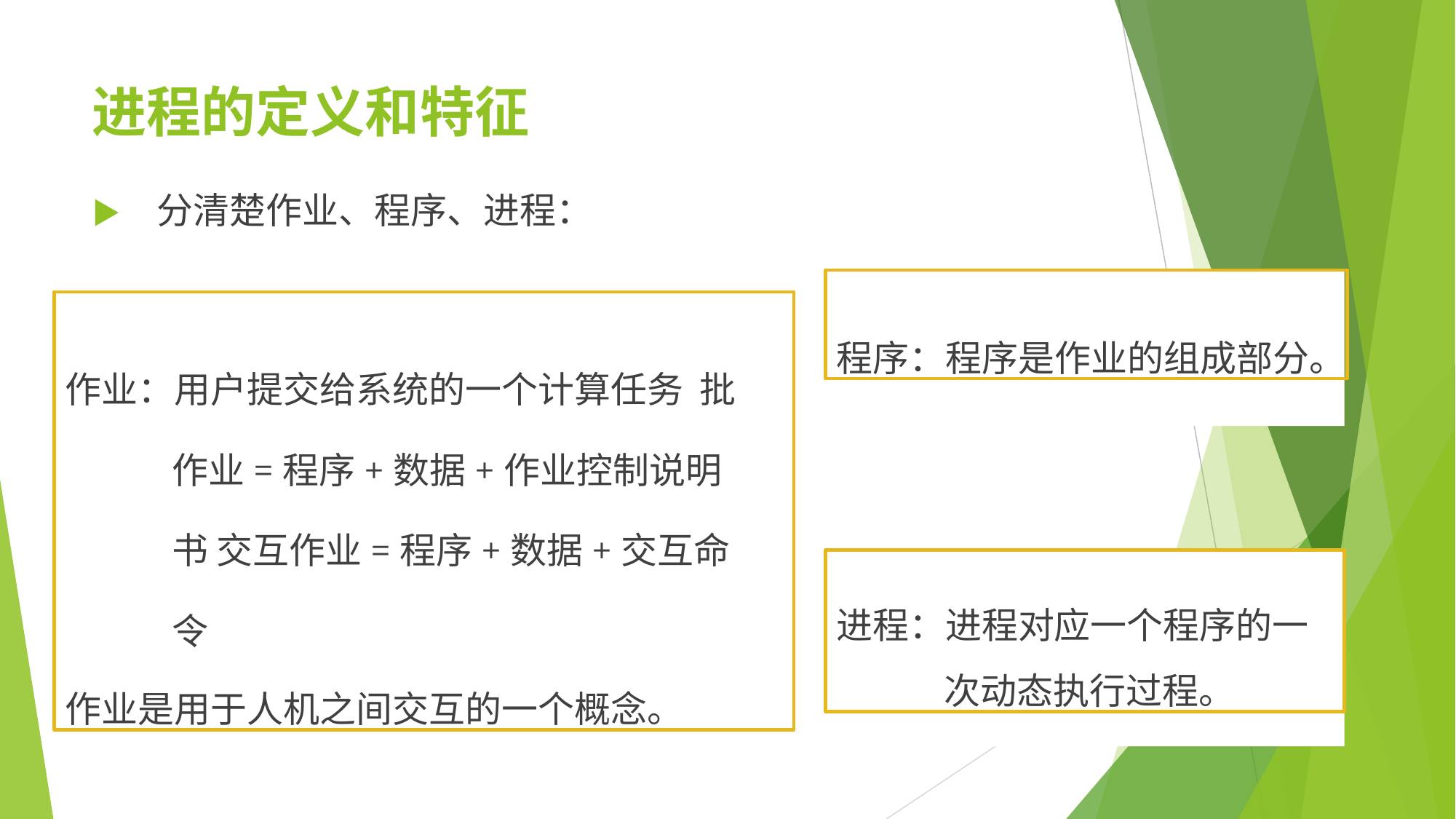

# 进程的定义和特征
▶	分清楚作业、程序、进程：

程序：程序是作业的组成部分。

作业：用户提交给系统的一个计算任务  批作业=程序+数据+作业控制说明书 交互作业=程序+数据+交互命令

作业是用于人机之间交互的一个概念。

进程：进程对应一个程序的一
次动态执行过程。